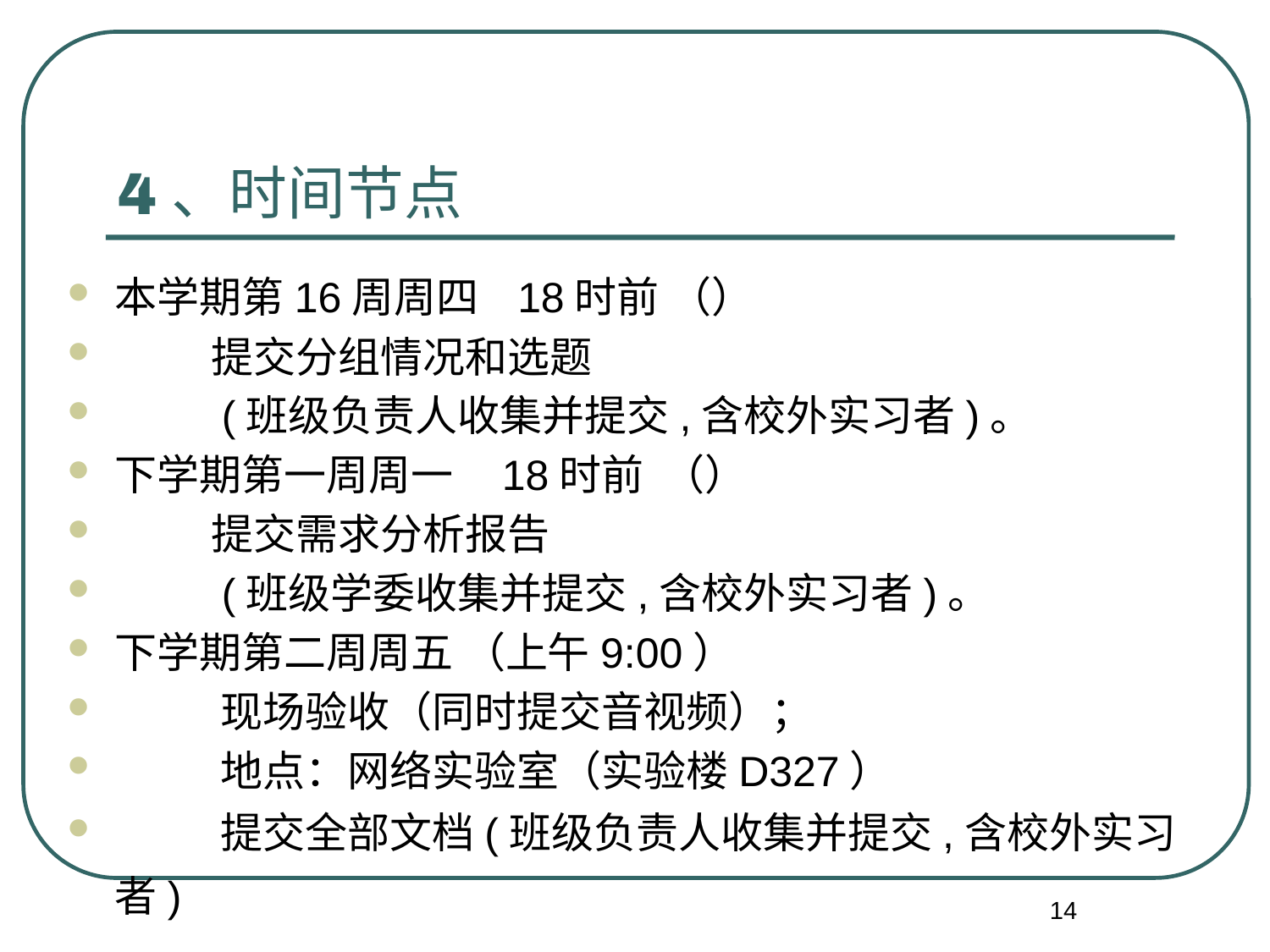

4、时间节点
本学期第16周周四   18时前 （）
         提交分组情况和选题
         (班级负责人收集并提交,含校外实习者)。
下学期第一周周一    18时前  （）
         提交需求分析报告
         (班级学委收集并提交,含校外实习者)。
下学期第二周周五 （上午9:00）
          现场验收（同时提交音视频）；
          地点：网络实验室（实验楼D327）
          提交全部文档(班级负责人收集并提交,含校外实习者)
14